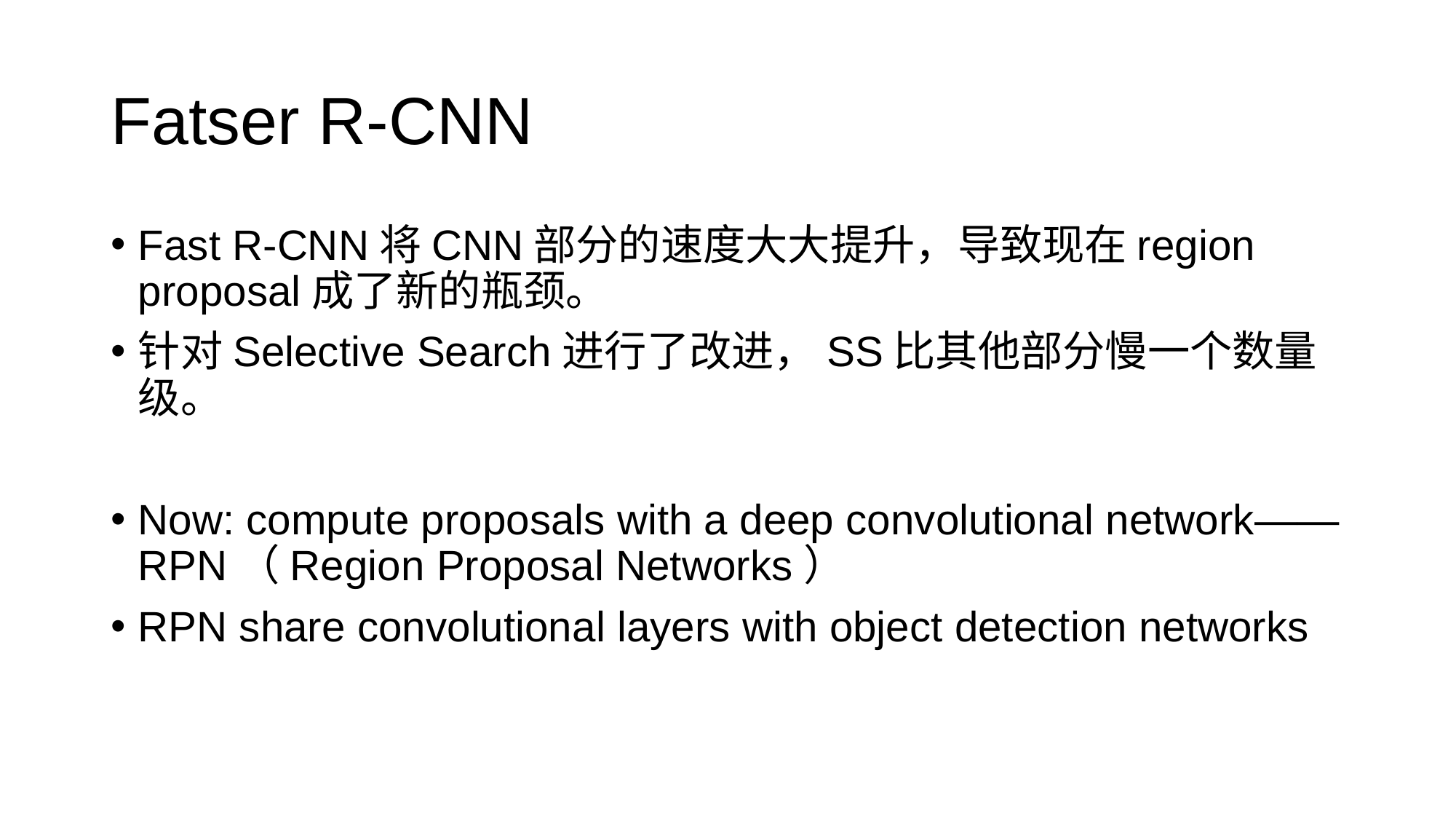

# Fatser R-CNN
Fast R-CNN将CNN部分的速度大大提升，导致现在region proposal成了新的瓶颈。
针对Selective Search进行了改进，SS比其他部分慢一个数量级。

Now: compute proposals with a deep convolutional network——RPN（Region Proposal Networks）
RPN share convolutional layers with object detection networks